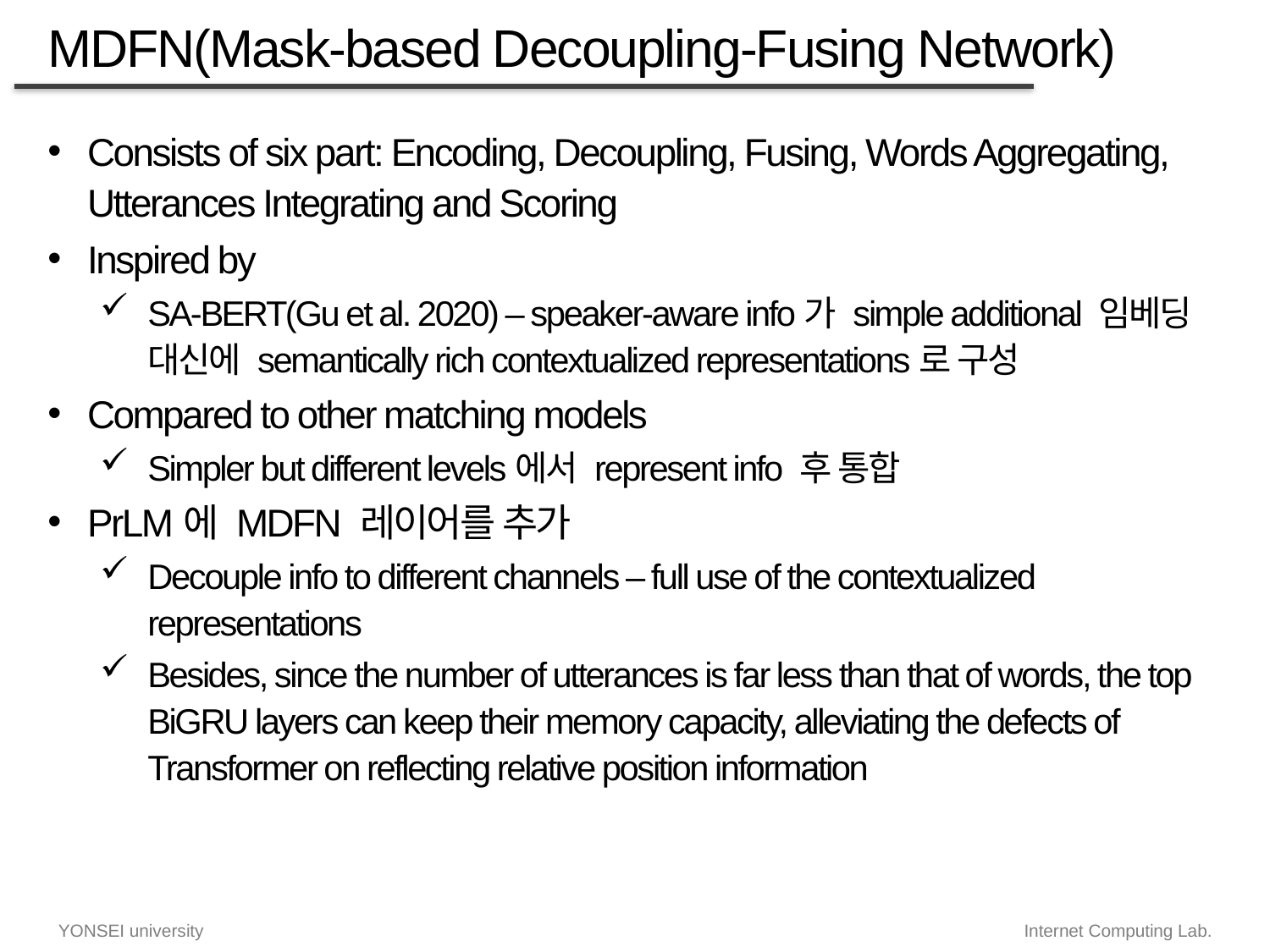

# MDFN(Mask-based Decoupling-Fusing Network)
Consists of six part: Encoding, Decoupling, Fusing, Words Aggregating, Utterances Integrating and Scoring
Inspired by
SA-BERT(Gu et al. 2020) – speaker-aware info가 simple additional 임베딩 대신에 semantically rich contextualized representations로 구성
Compared to other matching models
Simpler but different levels에서 represent info 후 통합
PrLM에 MDFN 레이어를 추가
Decouple info to different channels – full use of the contextualized representations
Besides, since the number of utterances is far less than that of words, the top BiGRU layers can keep their memory capacity, alleviating the defects of Transformer on reflecting relative position information